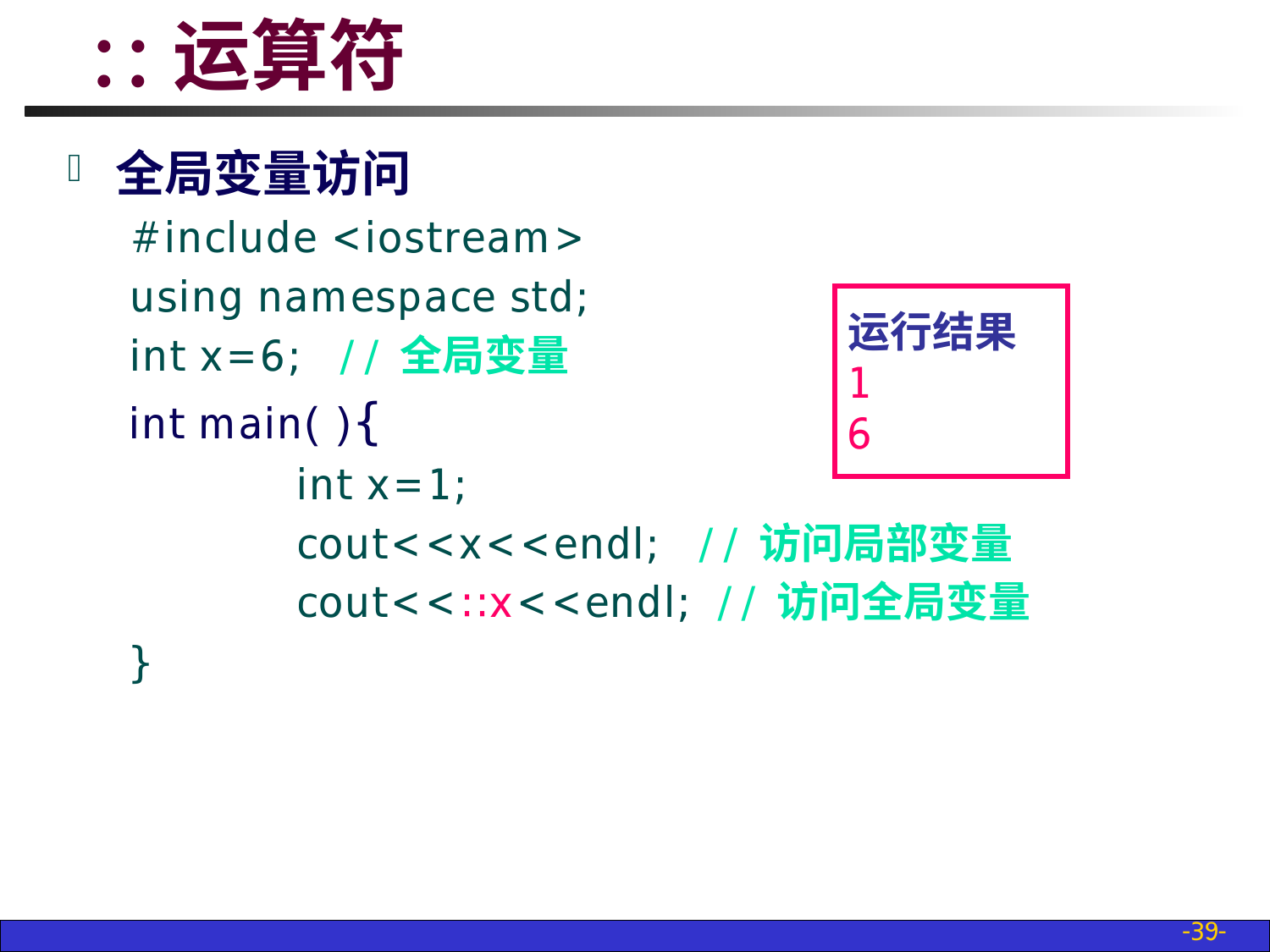

# ::运算符
全局变量访问
#include <iostream>
using namespace std;
int x=6;   //全局变量
     int main( ){
		int x=1;
		cout<<x<<endl;   //访问局部变量
		cout<<::x<<endl;  //访问全局变量
}
运行结果
1
6
-39-